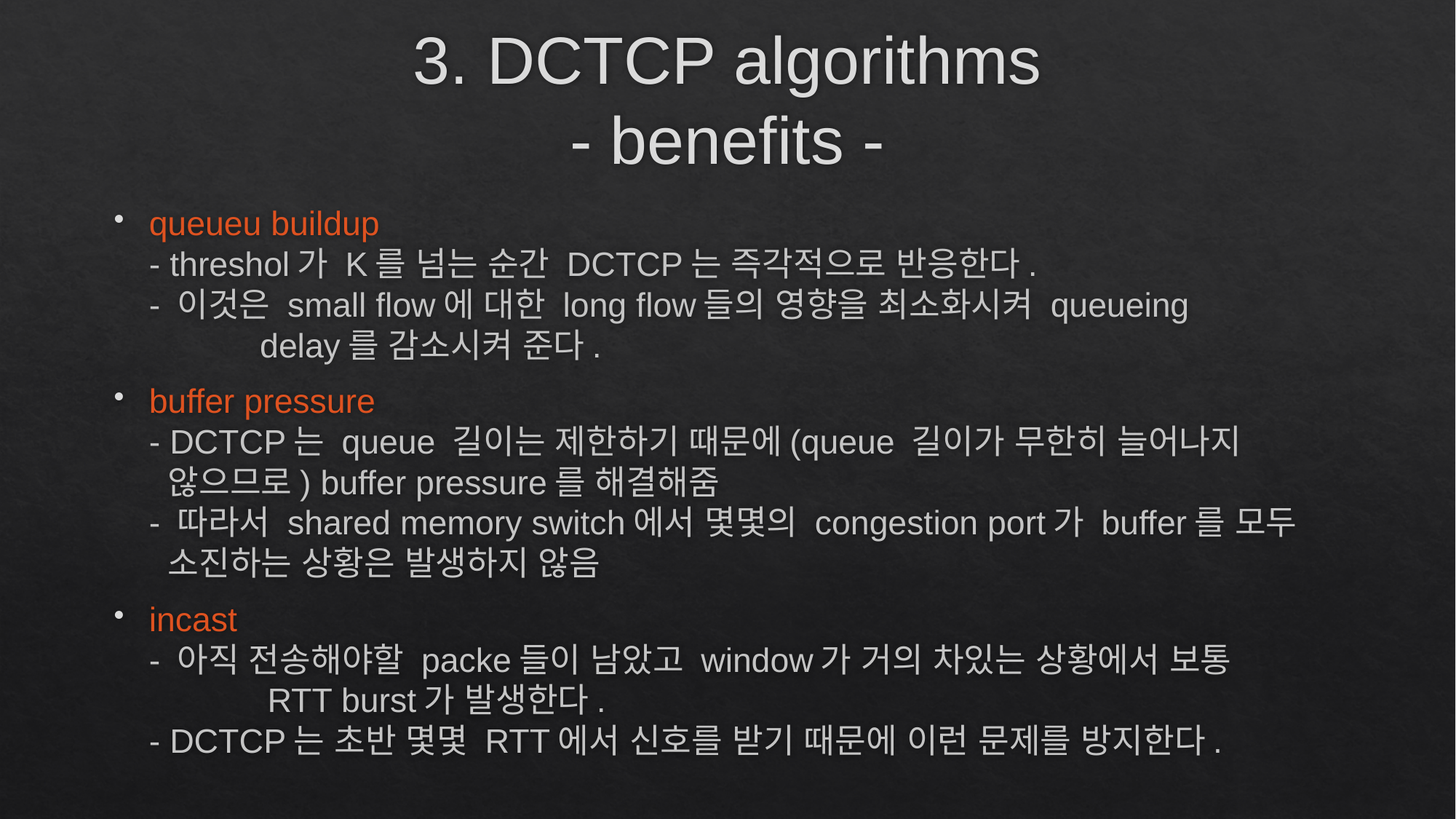

# 3. DCTCP algorithms - benefits -
queueu buildup
- threshol가 K를 넘는 순간 DCTCP는 즉각적으로 반응한다.
- 이것은 small flow에 대한 long flow들의 영향을 최소화시켜 queueing
	 delay를 감소시켜 준다.
buffer pressure
- DCTCP는 queue 길이는 제한하기 때문에(queue 길이가 무한히 늘어나지
  않으므로) buffer pressure를 해결해줌
- 따라서 shared memory switch에서 몇몇의 congestion port가 buffer를 모두
  소진하는 상황은 발생하지 않음
incast
- 아직 전송해야할 packe들이 남았고 window가 거의 차있는 상황에서 보통
	 RTT burst가 발생한다.
- DCTCP는 초반 몇몇 RTT에서 신호를 받기 때문에 이런 문제를 방지한다.